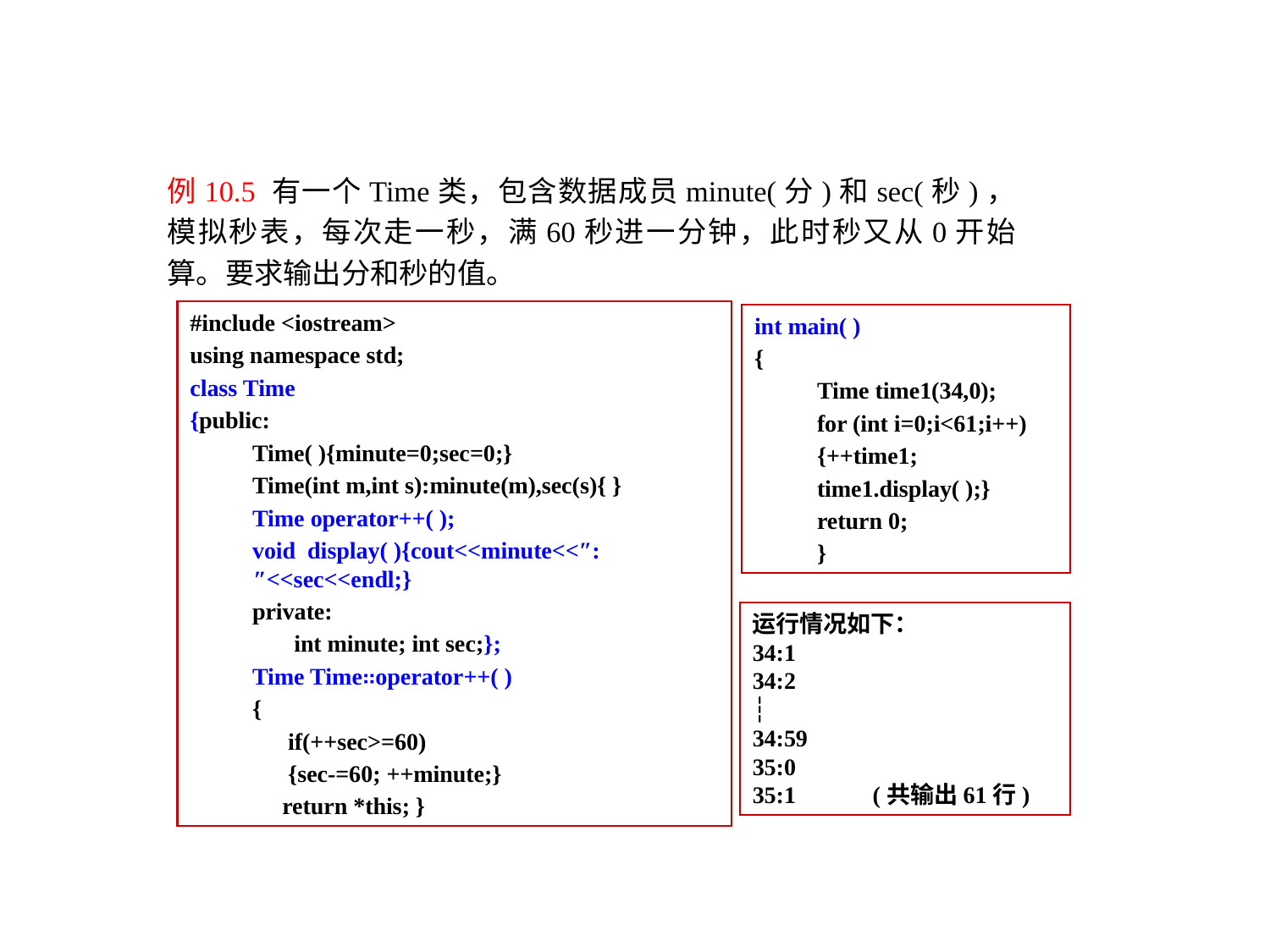

例10.5 有一个Time类，包含数据成员minute(分)和sec(秒)，模拟秒表，每次走一秒，满60秒进一分钟，此时秒又从0开始算。要求输出分和秒的值。

#include <iostream>
using namespace std;
class Time
{public:
Time( ){minute=0;sec=0;}
Time(int m,int s):minute(m),sec(s){ }
Time operator++( );
void  display( ){cout<<minute<<″:″<<sec<<endl;}
private:
       int minute; int sec;};
Time Time∷operator++( )
{
      if(++sec>=60)
      {sec-=60; ++minute;}
     return *this; }
int main( )
{
Time time1(34,0);
for (int i=0;i<61;i++)
{++time1;
time1.display( );}
return 0;
}
运行情况如下：
34:1
34:2
┆
34:59
35:0
35:1             (共输出61行)